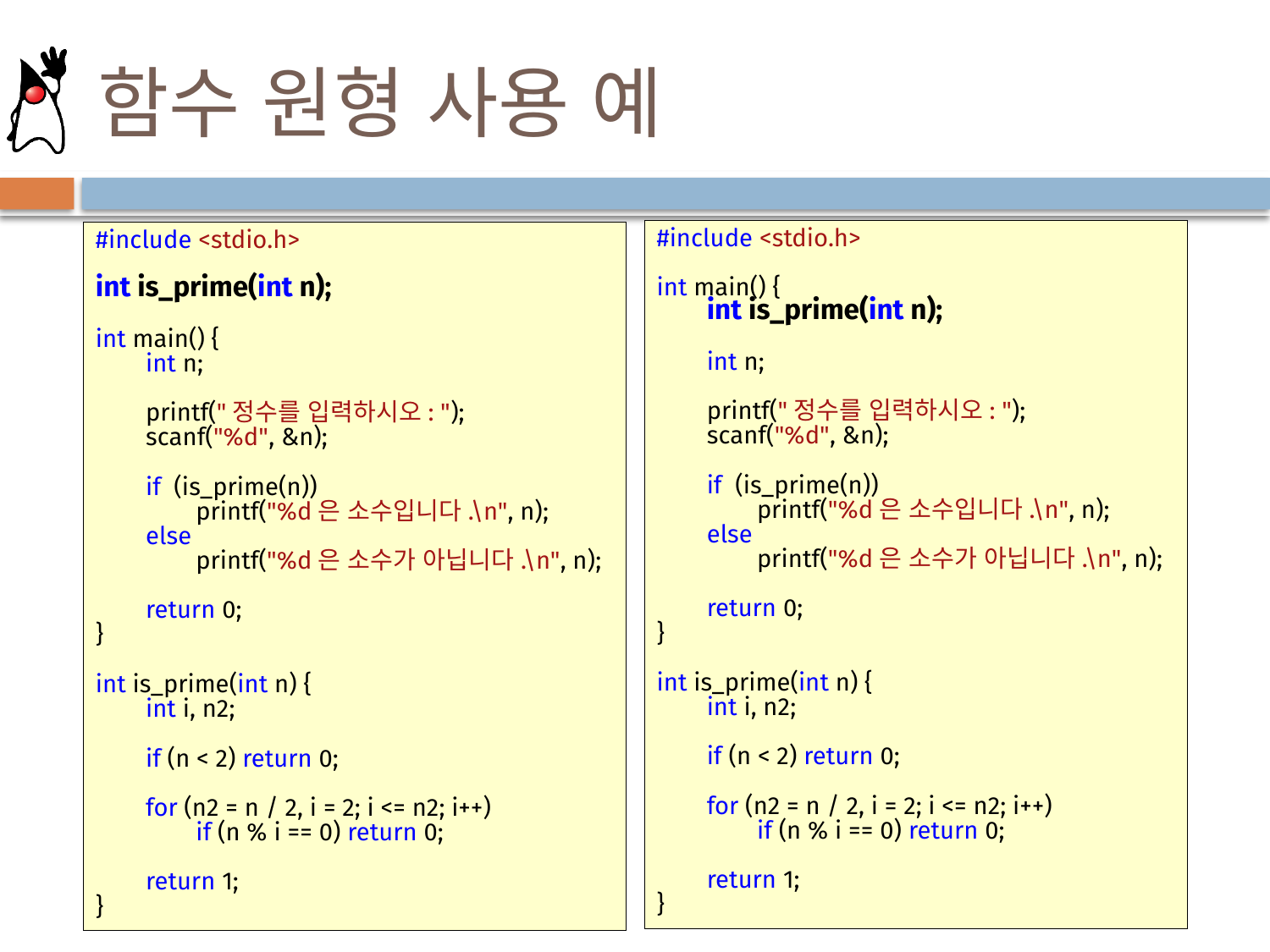

# 함수 원형 사용 예
#include <stdio.h>

int main() {
	int is_prime(int n);

	int n;

	printf("정수를 입력하시오: ");
	scanf("%d", &n);

	if  (is_prime(n))
		printf("%d은 소수입니다.\n", n);
	else
		printf("%d은 소수가 아닙니다.\n", n);

	return 0;
}

int is_prime(int n) {
	int i, n2;

	if (n < 2) return 0;

	for (n2 = n / 2, i = 2; i <= n2; i++)
		if (n % i == 0) return 0;

	return 1;
}

#include <stdio.h>

int is_prime(int n);

int main() {
	int n;

	printf("정수를 입력하시오: ");
	scanf("%d", &n);

	if  (is_prime(n))
		printf("%d은 소수입니다.\n", n);
	else
		printf("%d은 소수가 아닙니다.\n", n);

	return 0;
}

int is_prime(int n) {
	int i, n2;

	if (n < 2) return 0;

	for (n2 = n / 2, i = 2; i <= n2; i++)
		if (n % i == 0) return 0;

	return 1;
}